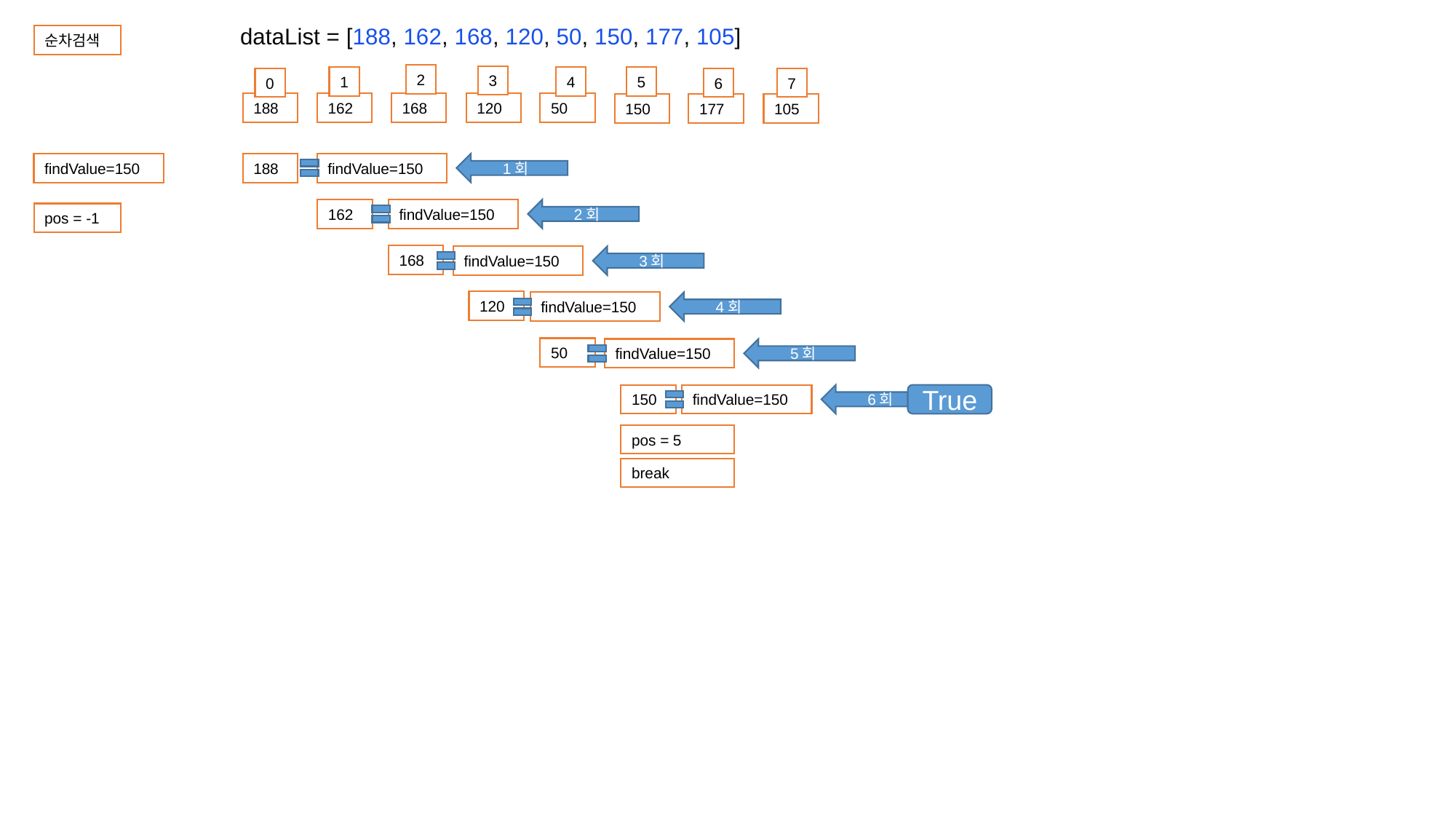

dataList = [188, 162, 168, 120, 50, 150, 177, 105]
순차검색
2
3
4
5
1
0
6
7
50
120
168
162
188
105
177
150

findValue=150
1회
findValue=150
188
162

findValue=150
2회
pos = -1
168

findValue=150
3회
120

findValue=150
4회
50

findValue=150
5회

True
150
findValue=150
6회
pos = 5
break